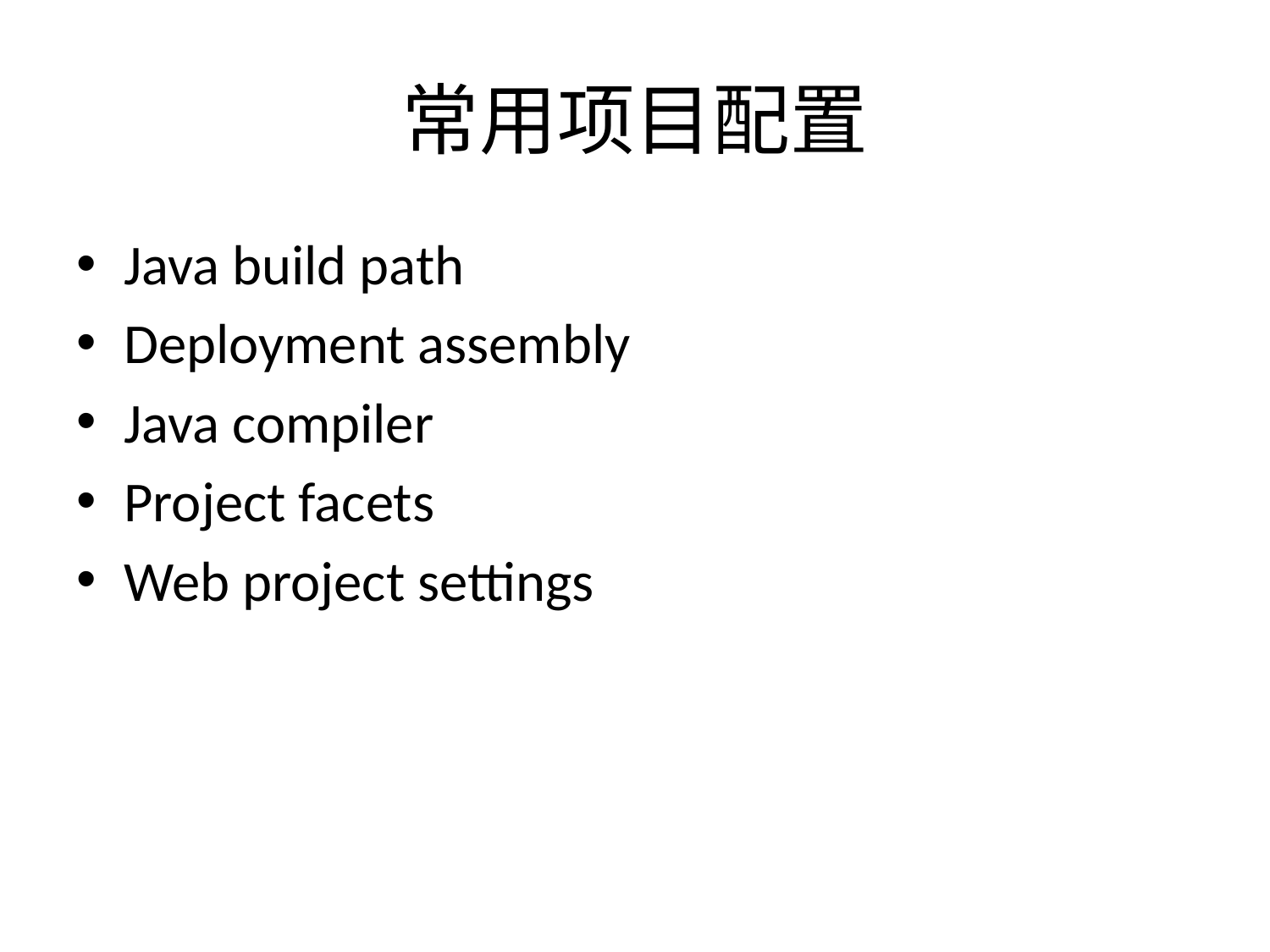

# 常用项目配置
Java build path
Deployment assembly
Java compiler
Project facets
Web project settings